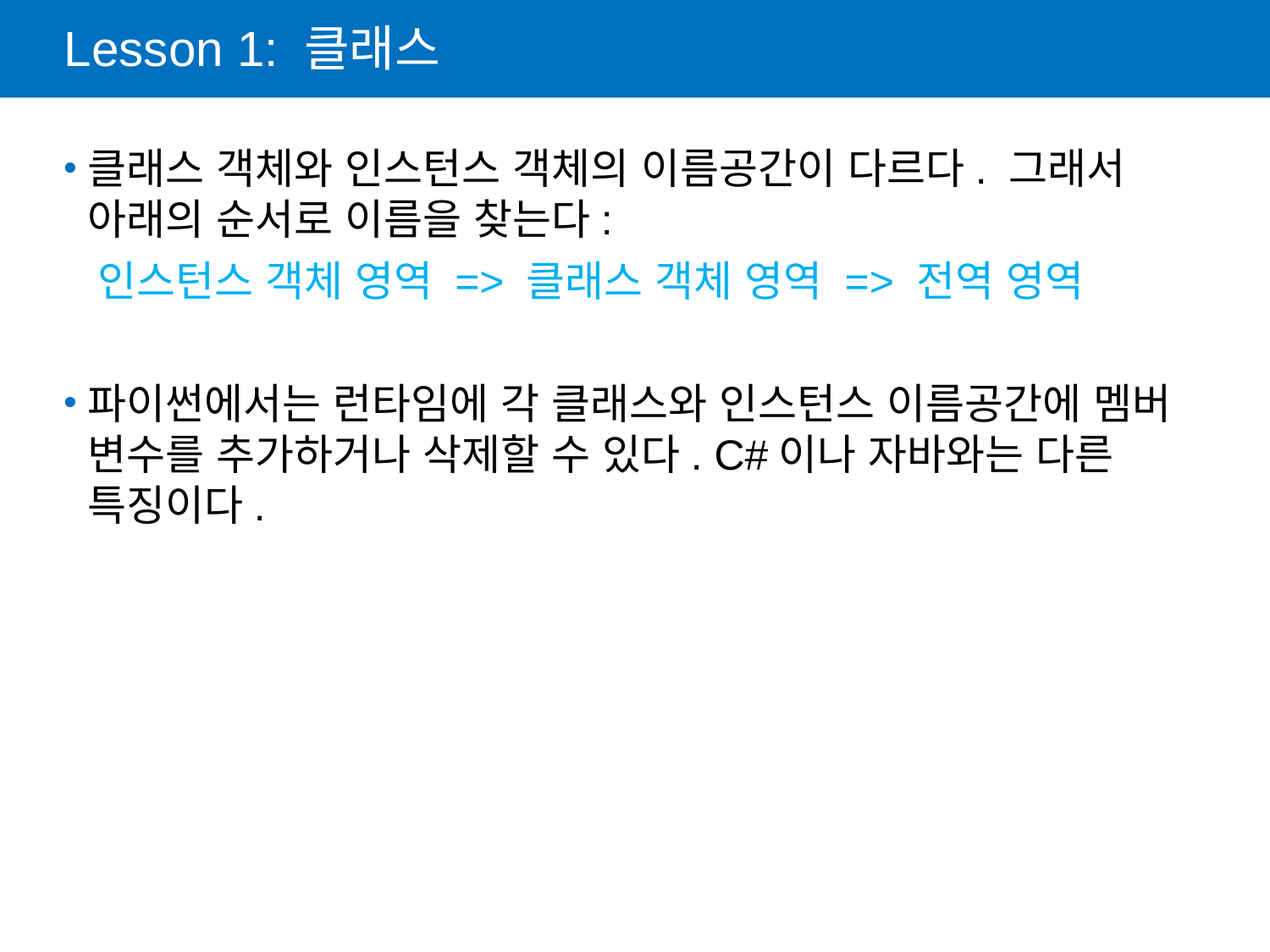

# Lesson 1: 클래스
클래스 객체와 인스턴스 객체의 이름공간이 다르다. 그래서 아래의 순서로 이름을 찾는다:
  인스턴스 객체 영역 => 클래스 객체 영역 => 전역 영역

파이썬에서는 런타임에 각 클래스와 인스턴스 이름공간에 멤버 변수를 추가하거나 삭제할 수 있다. C#이나 자바와는 다른 특징이다.